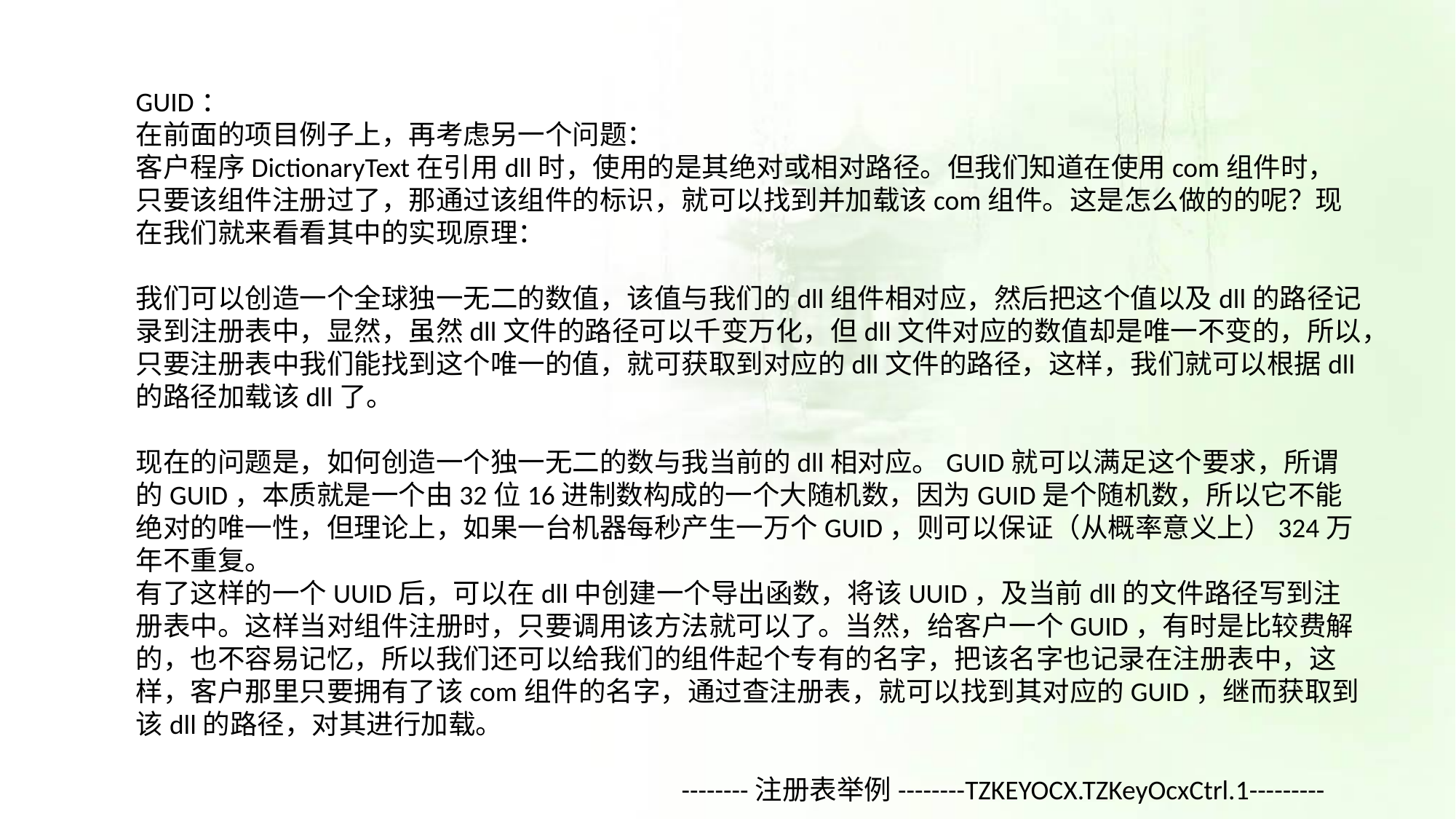

GUID：
在前面的项目例子上，再考虑另一个问题：
客户程序DictionaryText在引用dll时，使用的是其绝对或相对路径。但我们知道在使用com组件时，只要该组件注册过了，那通过该组件的标识，就可以找到并加载该com组件。这是怎么做的的呢？现在我们就来看看其中的实现原理：

我们可以创造一个全球独一无二的数值，该值与我们的dll组件相对应，然后把这个值以及dll的路径记录到注册表中，显然，虽然dll文件的路径可以千变万化，但dll文件对应的数值却是唯一不变的，所以，只要注册表中我们能找到这个唯一的值，就可获取到对应的dll文件的路径，这样，我们就可以根据dll的路径加载该dll了。

现在的问题是，如何创造一个独一无二的数与我当前的dll相对应。GUID就可以满足这个要求，所谓的GUID，本质就是一个由32位16进制数构成的一个大随机数，因为GUID是个随机数，所以它不能绝对的唯一性，但理论上，如果一台机器每秒产生一万个GUID，则可以保证（从概率意义上）324万年不重复。
有了这样的一个UUID后，可以在dll中创建一个导出函数，将该UUID，及当前dll的文件路径写到注册表中。这样当对组件注册时，只要调用该方法就可以了。当然，给客户一个GUID，有时是比较费解的，也不容易记忆，所以我们还可以给我们的组件起个专有的名字，把该名字也记录在注册表中，这样，客户那里只要拥有了该com组件的名字，通过查注册表，就可以找到其对应的GUID，继而获取到该dll的路径，对其进行加载。

					--------注册表举例--------TZKEYOCX.TZKeyOcxCtrl.1---------